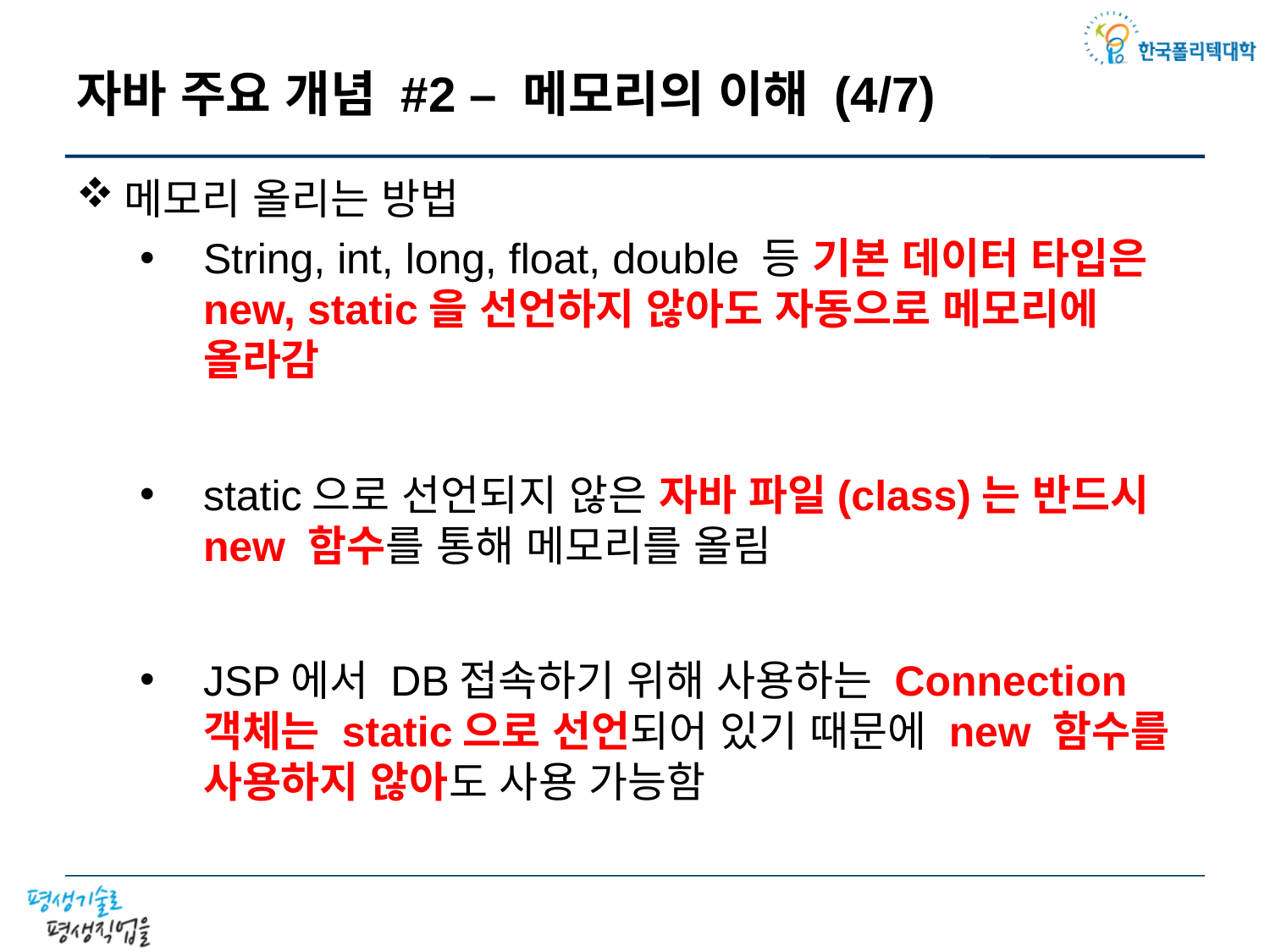

# 자바 주요 개념 #2 – 메모리의 이해 (4/7)
메모리 올리는 방법
String, int, long, float, double 등 기본 데이터 타입은 new, static을 선언하지 않아도 자동으로 메모리에
올라감

static으로 선언되지 않은 자바 파일(class)는 반드시 new 함수를 통해 메모리를 올림

JSP에서 DB접속하기 위해 사용하는 Connection 객체는 static으로 선언되어 있기 때문에 new 함수를 사용하지 않아도 사용 가능함